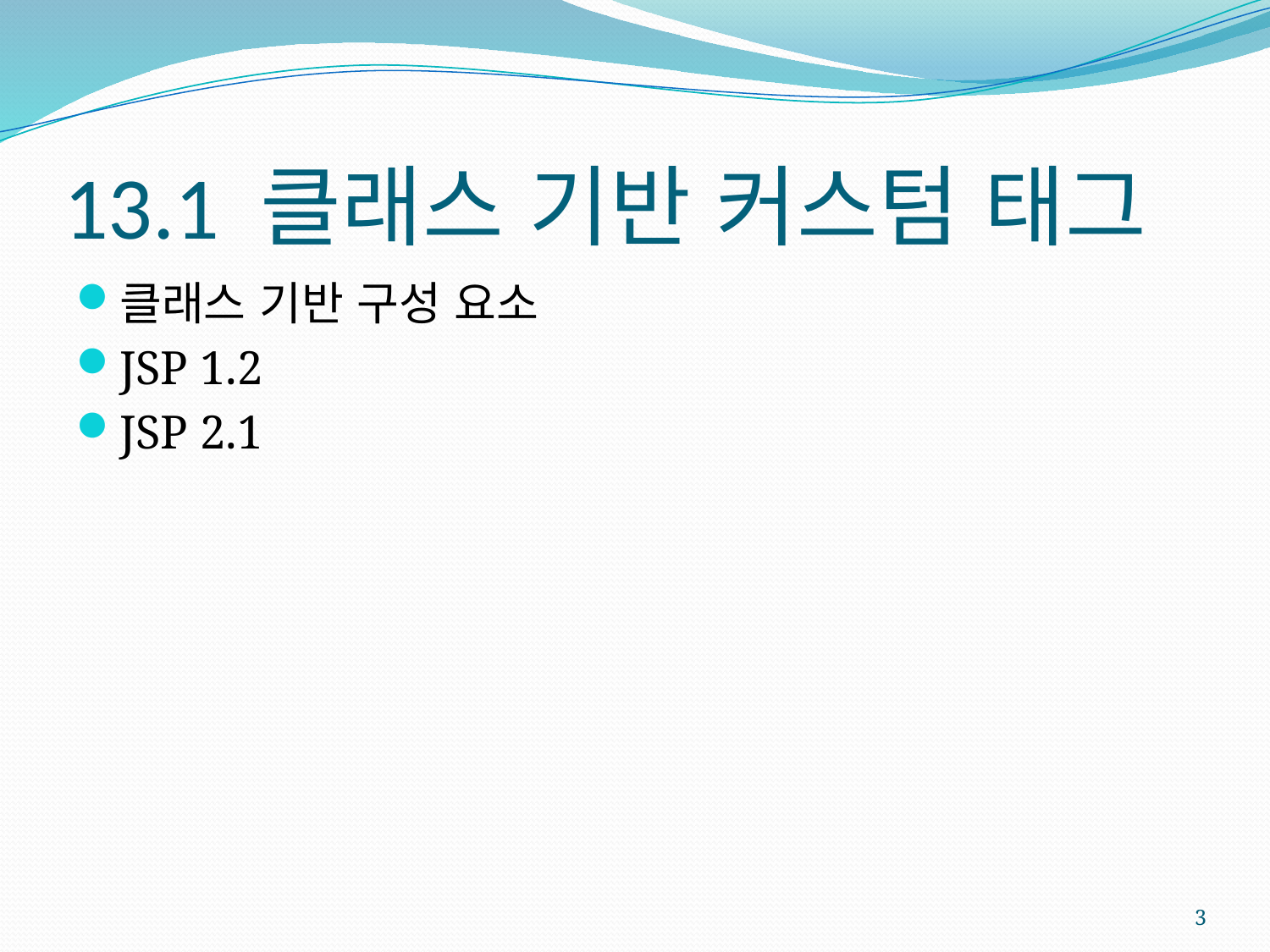

# 13.1 클래스 기반 커스텀 태그
클래스 기반 구성 요소
JSP 1.2
JSP 2.1
3